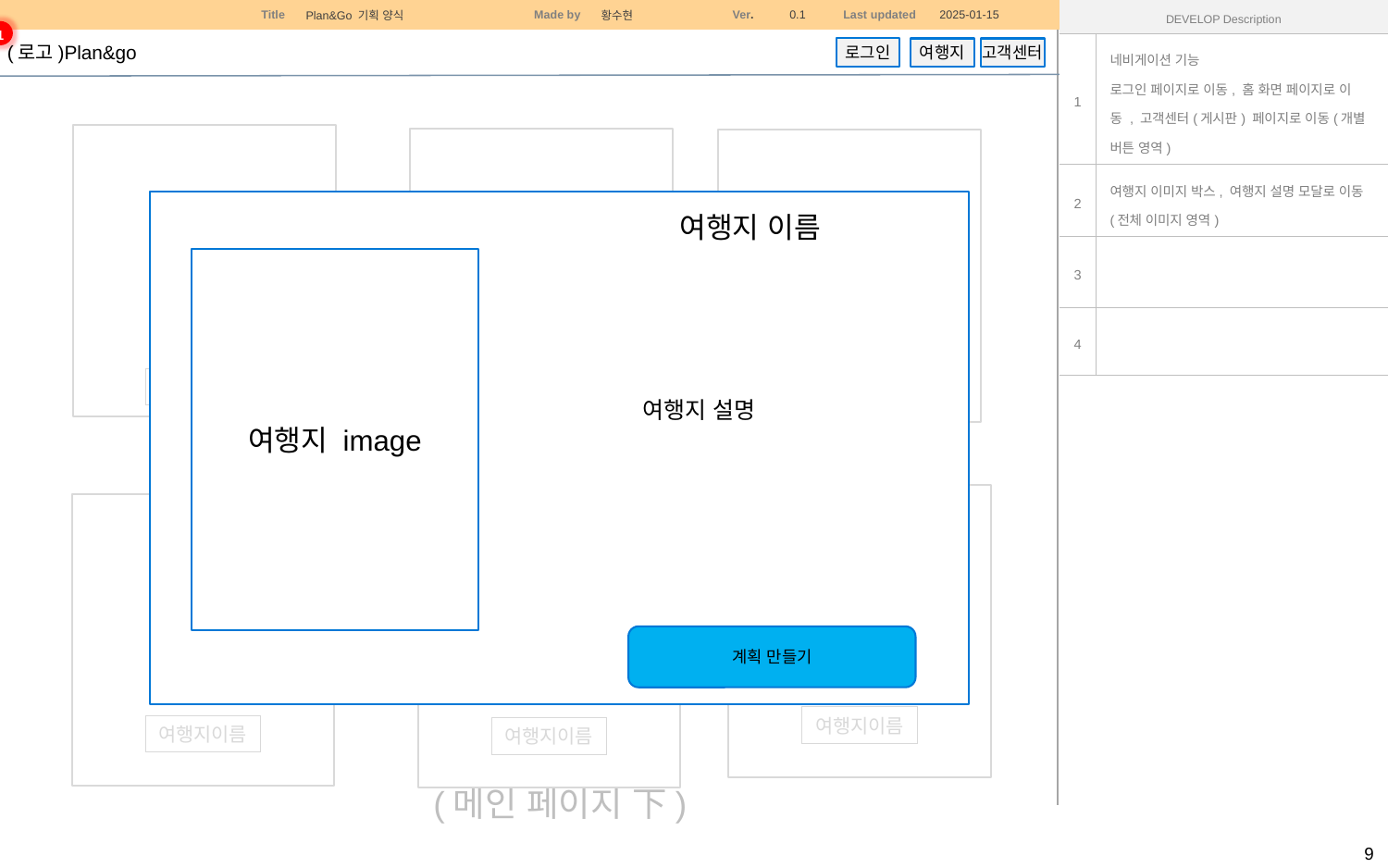

| DEVELOP Description |  |
| --- | --- |
| 1 | 네비게이션 기능 로그인 페이지로 이동, 홈 화면 페이지로 이동 , 고객센터(게시판) 페이지로 이동(개별 버튼 영역) |
| 2 | 여행지 이미지 박스, 여행지 설명 모달로 이동 (전체 이미지 영역) |
| 3 |  |
| 4 |  |
1

(로고)Plan&go
로그인
여행지
고객센터
여행지 이미지
여행지이름
여행지 이미지
여행지이름
여행지 이미지
여행지이름

여행지 이름
여행지 image
여행지 설명
계획 만들기
여행지 이미지
여행지이름
여행지 이미지
여행지이름
여행지 이미지
여행지이름
(메인 페이지 下)